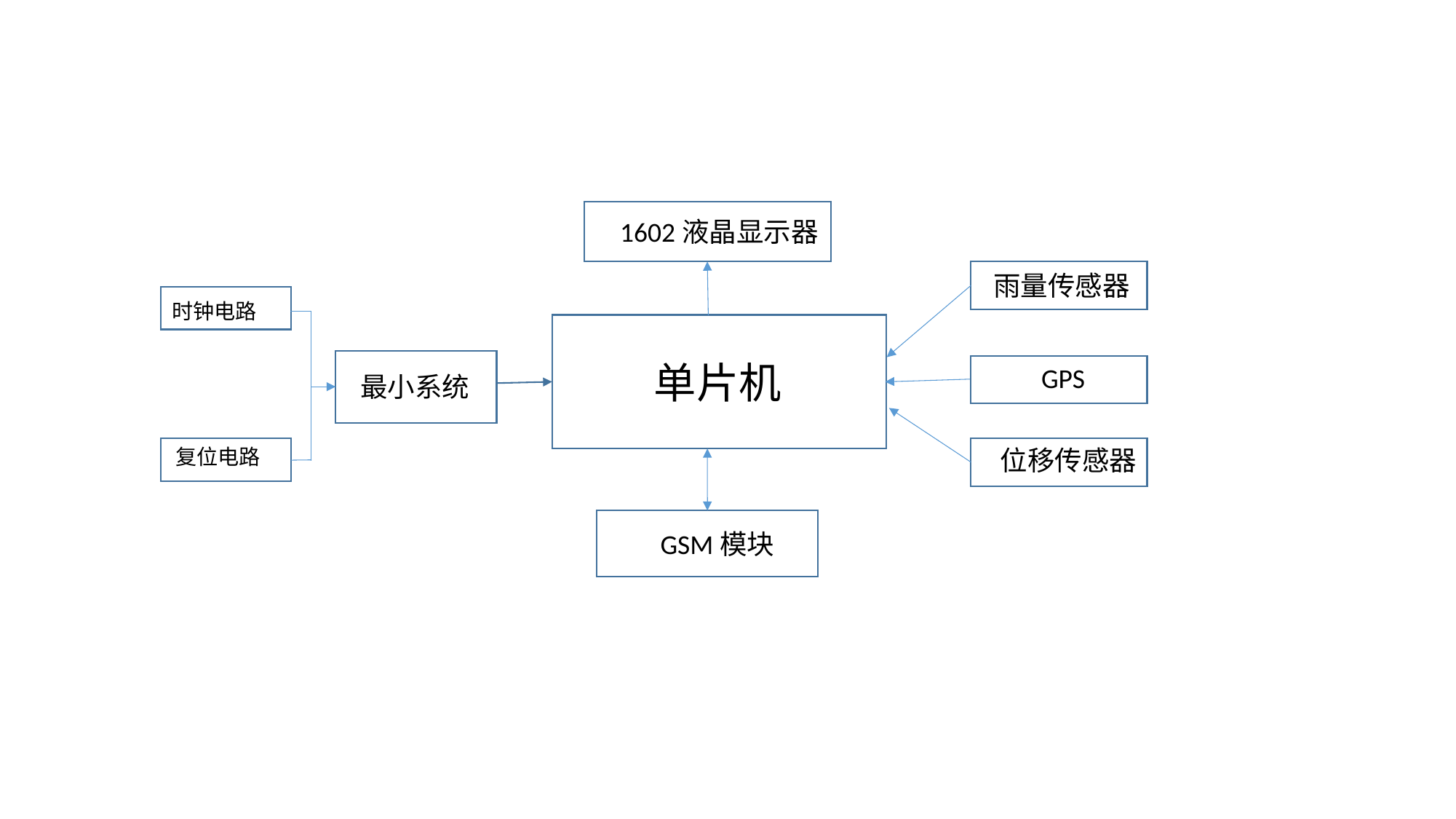

1602液晶显示器

雨量传感器

时钟电路

      单片机

      GPS
最小系统

复位电路

  位移传感器

      GSM模块